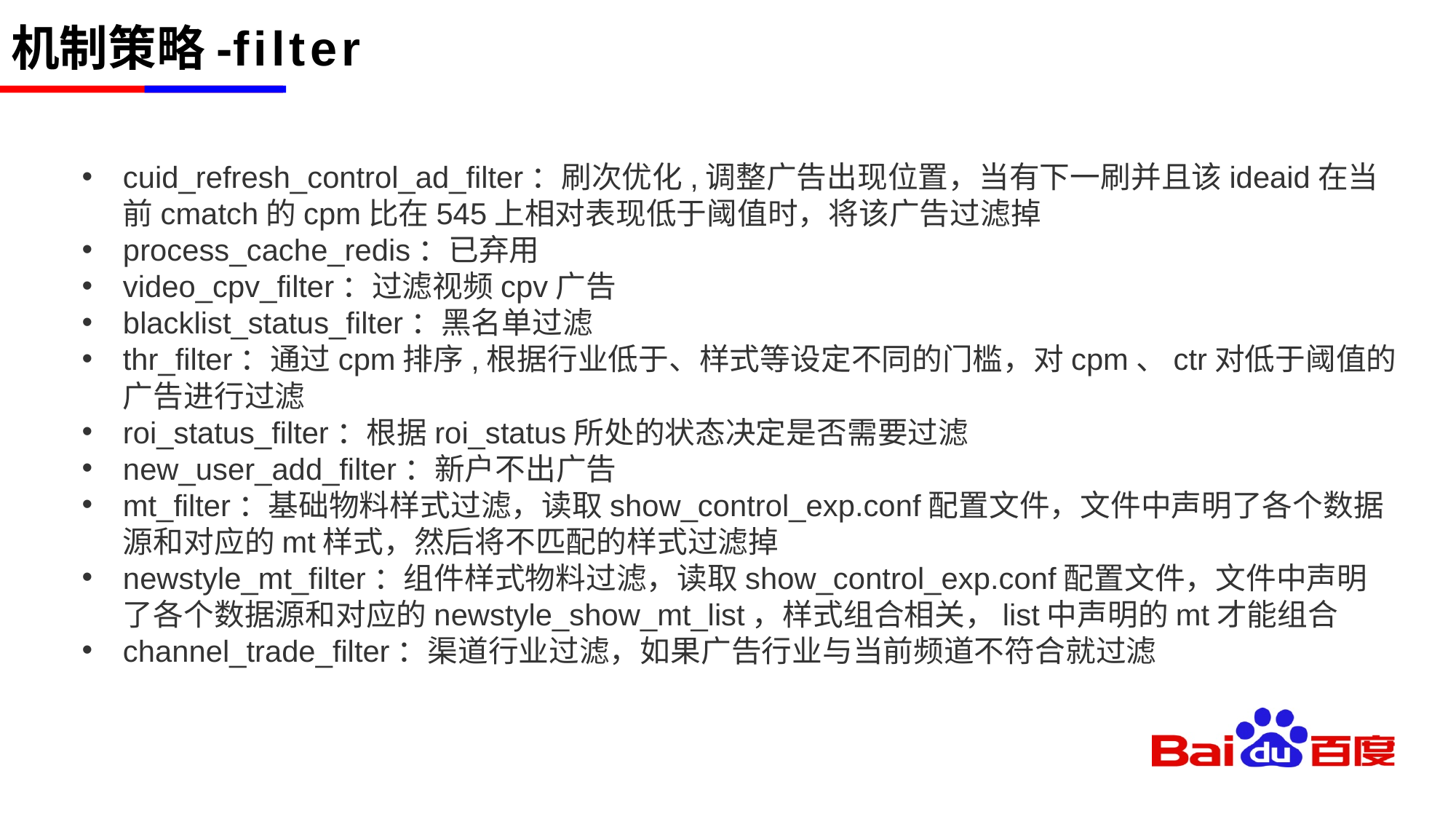

# 机制策略-filter

cuid_refresh_control_ad_filter：刷次优化,调整广告出现位置，当有下一刷并且该ideaid在当前cmatch的cpm比在545上相对表现低于阈值时，将该广告过滤掉
process_cache_redis：已弃用
video_cpv_filter：过滤视频cpv广告
blacklist_status_filter：黑名单过滤
thr_filter：通过cpm排序,根据行业低于、样式等设定不同的门槛，对cpm、ctr对低于阈值的广告进行过滤
roi_status_filter：根据roi_status所处的状态决定是否需要过滤
new_user_add_filter：新户不出广告
mt_filter：基础物料样式过滤，读取show_control_exp.conf配置文件，文件中声明了各个数据源和对应的mt样式，然后将不匹配的样式过滤掉
newstyle_mt_filter：组件样式物料过滤，读取show_control_exp.conf配置文件，文件中声明了各个数据源和对应的newstyle_show_mt_list，样式组合相关，list中声明的mt才能组合
channel_trade_filter：渠道行业过滤，如果广告行业与当前频道不符合就过滤